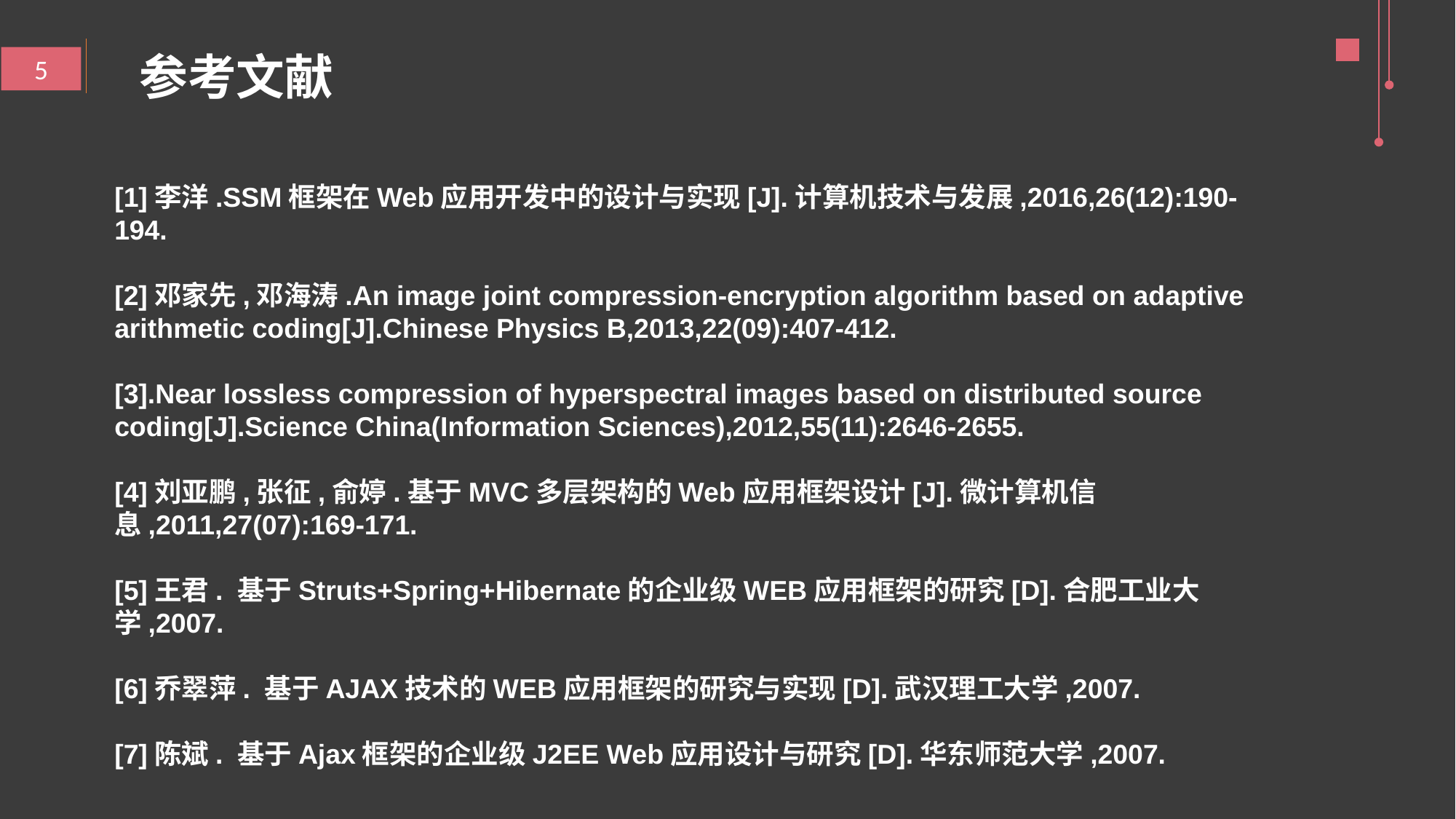

参考文献
5

[1]李洋.SSM框架在Web应用开发中的设计与实现[J].计算机技术与发展,2016,26(12):190-194.

[2]邓家先,邓海涛.An image joint compression-encryption algorithm based on adaptive arithmetic coding[J].Chinese Physics B,2013,22(09):407-412.

[3].Near lossless compression of hyperspectral images based on distributed source coding[J].Science China(Information Sciences),2012,55(11):2646-2655.

[4]刘亚鹏,张征,俞婷.基于MVC多层架构的Web应用框架设计[J].微计算机信息,2011,27(07):169-171.

[5]王君. 基于Struts+Spring+Hibernate的企业级WEB应用框架的研究[D].合肥工业大学,2007.

[6]乔翠萍. 基于AJAX技术的WEB应用框架的研究与实现[D].武汉理工大学,2007.

[7]陈斌. 基于Ajax框架的企业级J2EE Web应用设计与研究[D].华东师范大学,2007.